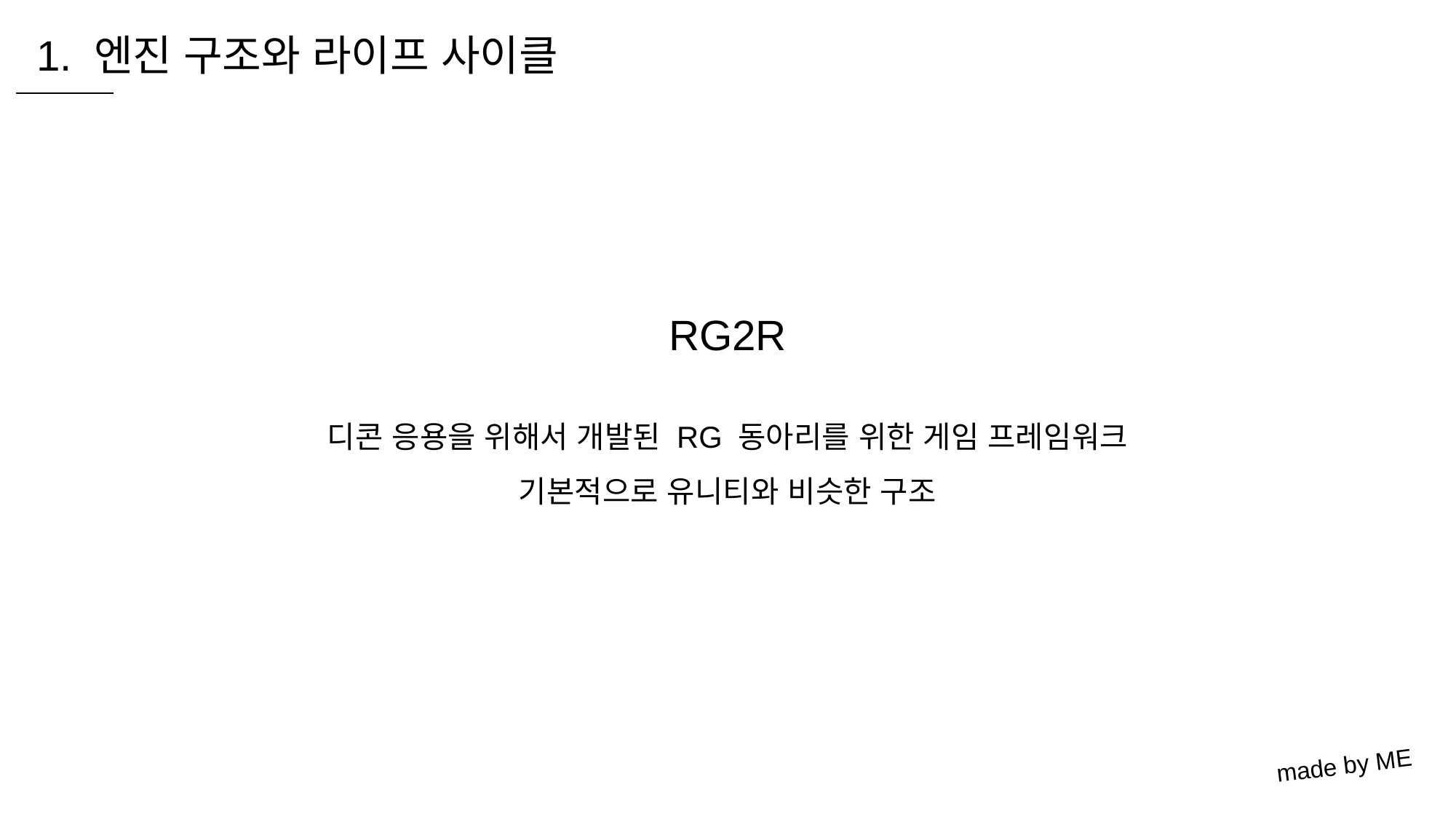

1. 엔진 구조와 라이프 사이클
RG2R
디콘 응용을 위해서 개발된 RG 동아리를 위한 게임 프레임워크
기본적으로 유니티와 비슷한 구조
made by ME